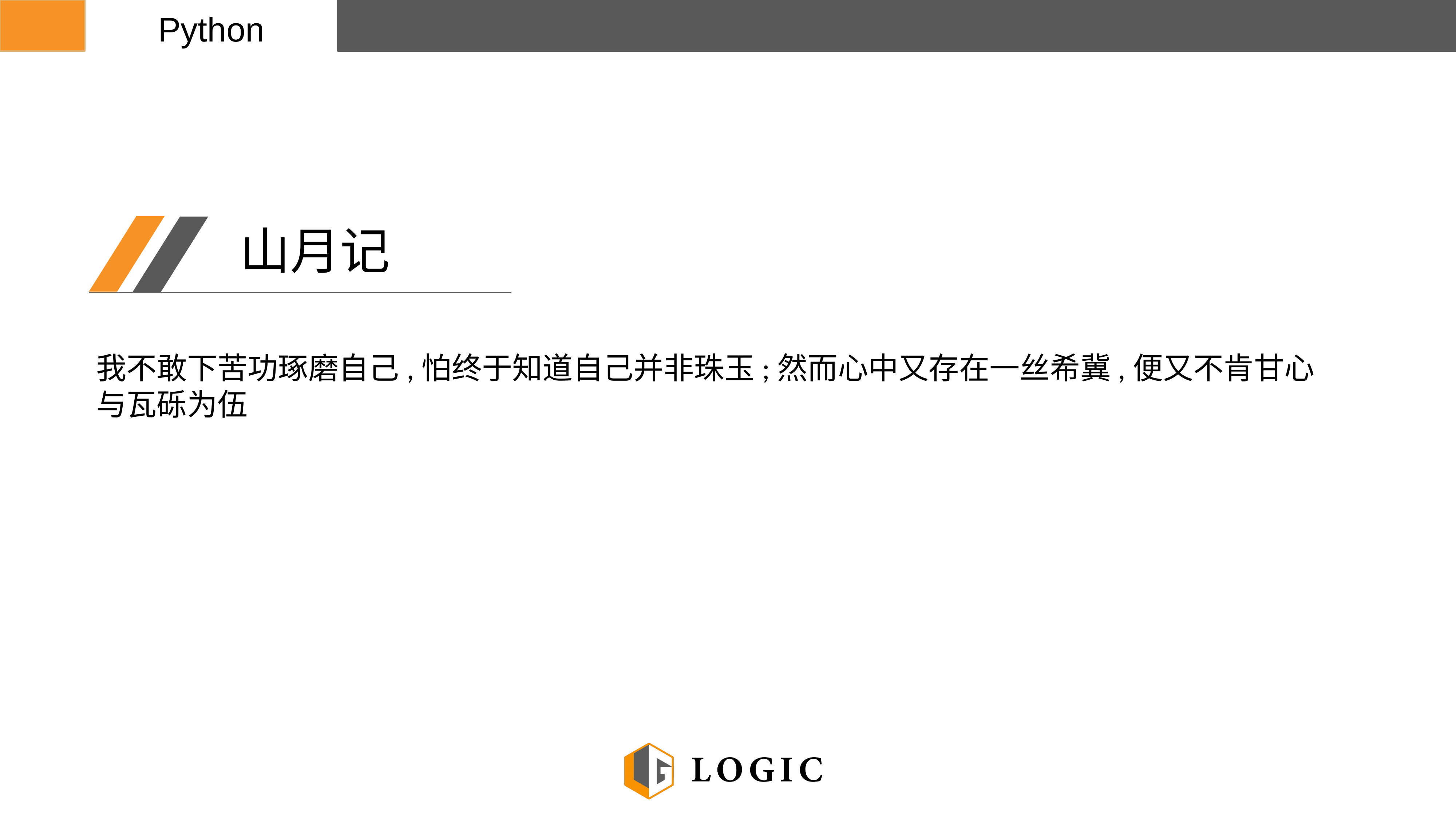

Python

山月记
我不敢下苦功琢磨自己,怕终于知道自己并非珠玉;然而心中又存在一丝希冀,便又不肯甘心与瓦砾为伍